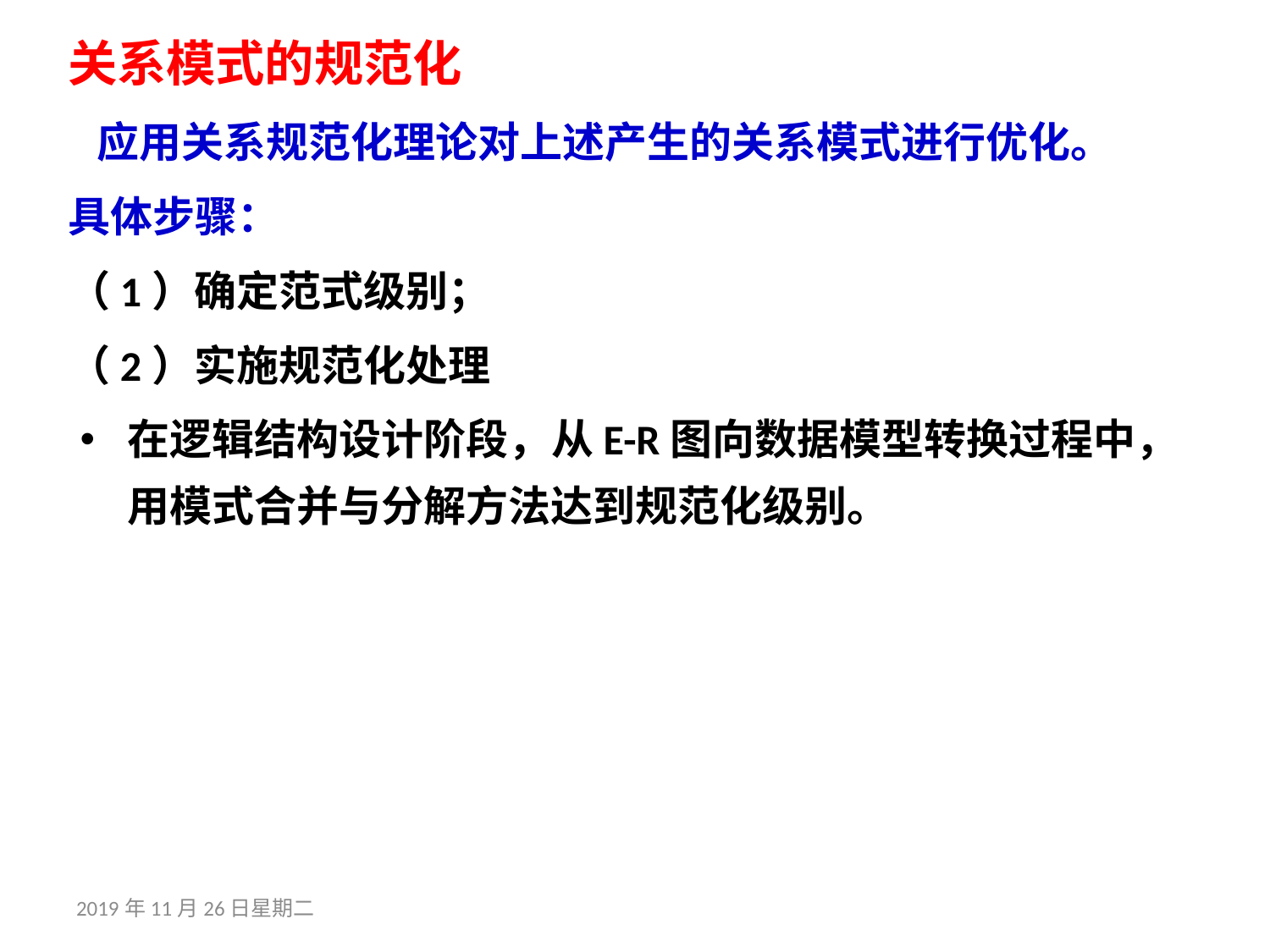

关系模式的规范化
  应用关系规范化理论对上述产生的关系模式进行优化。
具体步骤：
（1）确定范式级别；
（2）实施规范化处理
在逻辑结构设计阶段，从E-R图向数据模型转换过程中，用模式合并与分解方法达到规范化级别。

2019年11月26日星期二